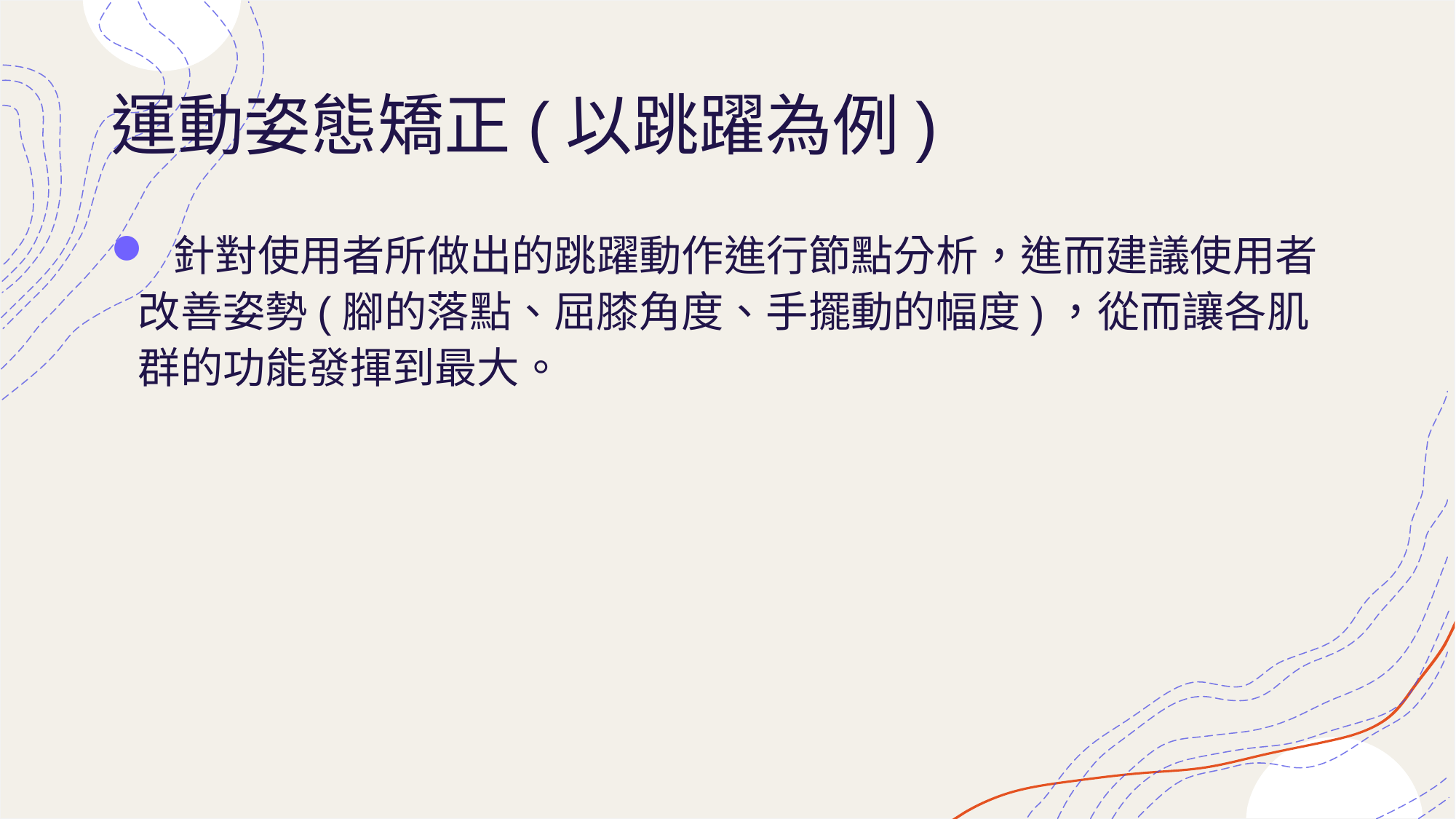

# 運動姿態矯正(以跳躍為例)
 針對使用者所做出的跳躍動作進行節點分析，進而建議使用者改善姿勢(腳的落點、屈膝角度、手擺動的幅度)，從而讓各肌群的功能發揮到最大。